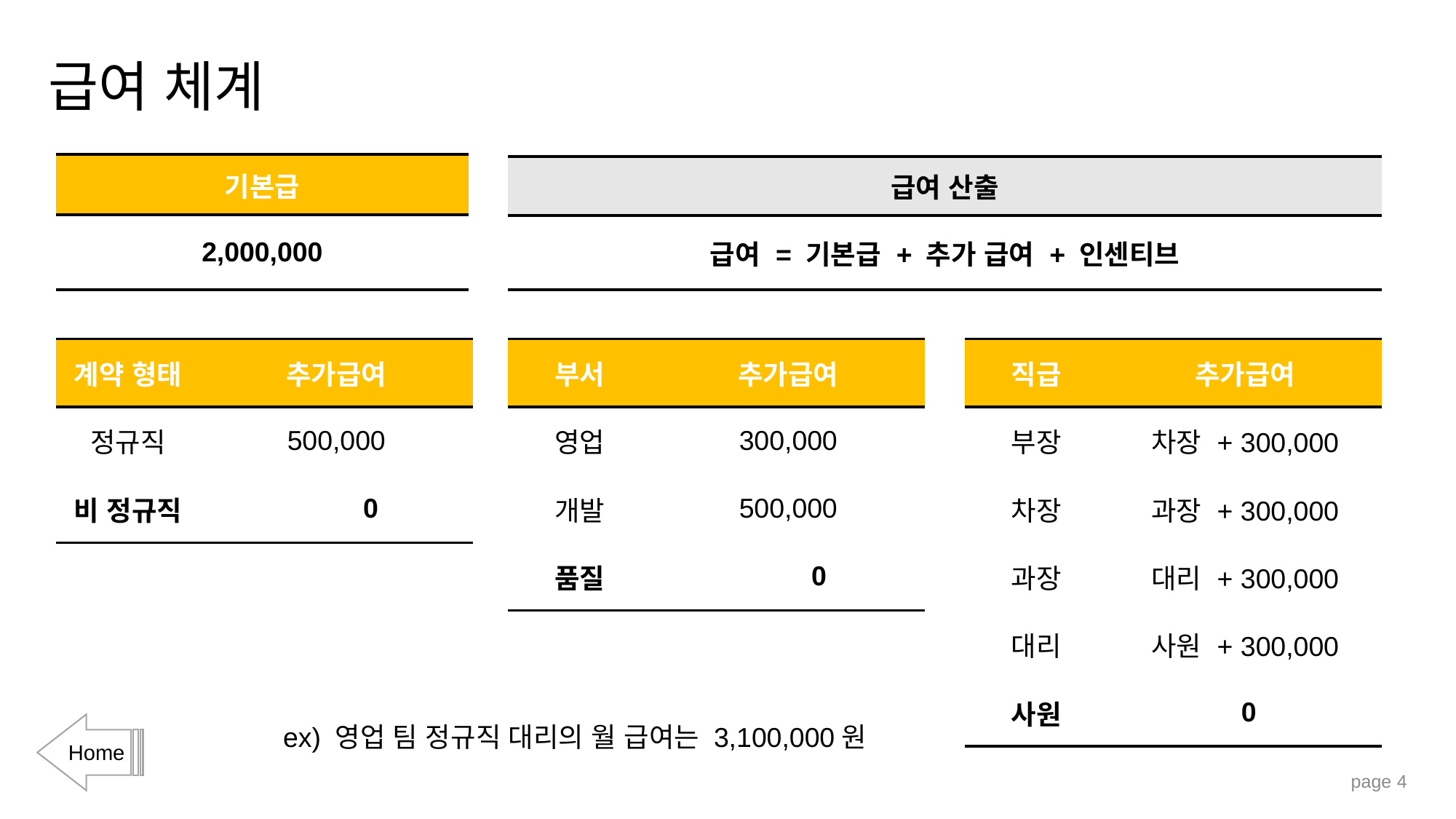

# 급여 체계
| 기본급 |
| --- |
| 2,000,000 |
| 급여 산출 |
| --- |
| 급여 = 기본급 + 추가 급여 + 인센티브 |
| 계약 형태 | 추가급여 |
| --- | --- |
| 정규직 | 500,000 |
| 비 정규직 | 0 |
| 부서 | 추가급여 |
| --- | --- |
| 영업 | 300,000 |
| 개발 | 500,000 |
| 품질 | 0 |
| 직급 | 추가급여 |
| --- | --- |
| 부장 | 차장 + 300,000 |
| 차장 | 과장 + 300,000 |
| 과장 | 대리 + 300,000 |
| 대리 | 사원 + 300,000 |
| 사원 | 0 |

Home
ex) 영업 팀 정규직 대리의 월 급여는 3,100,000원
page 4